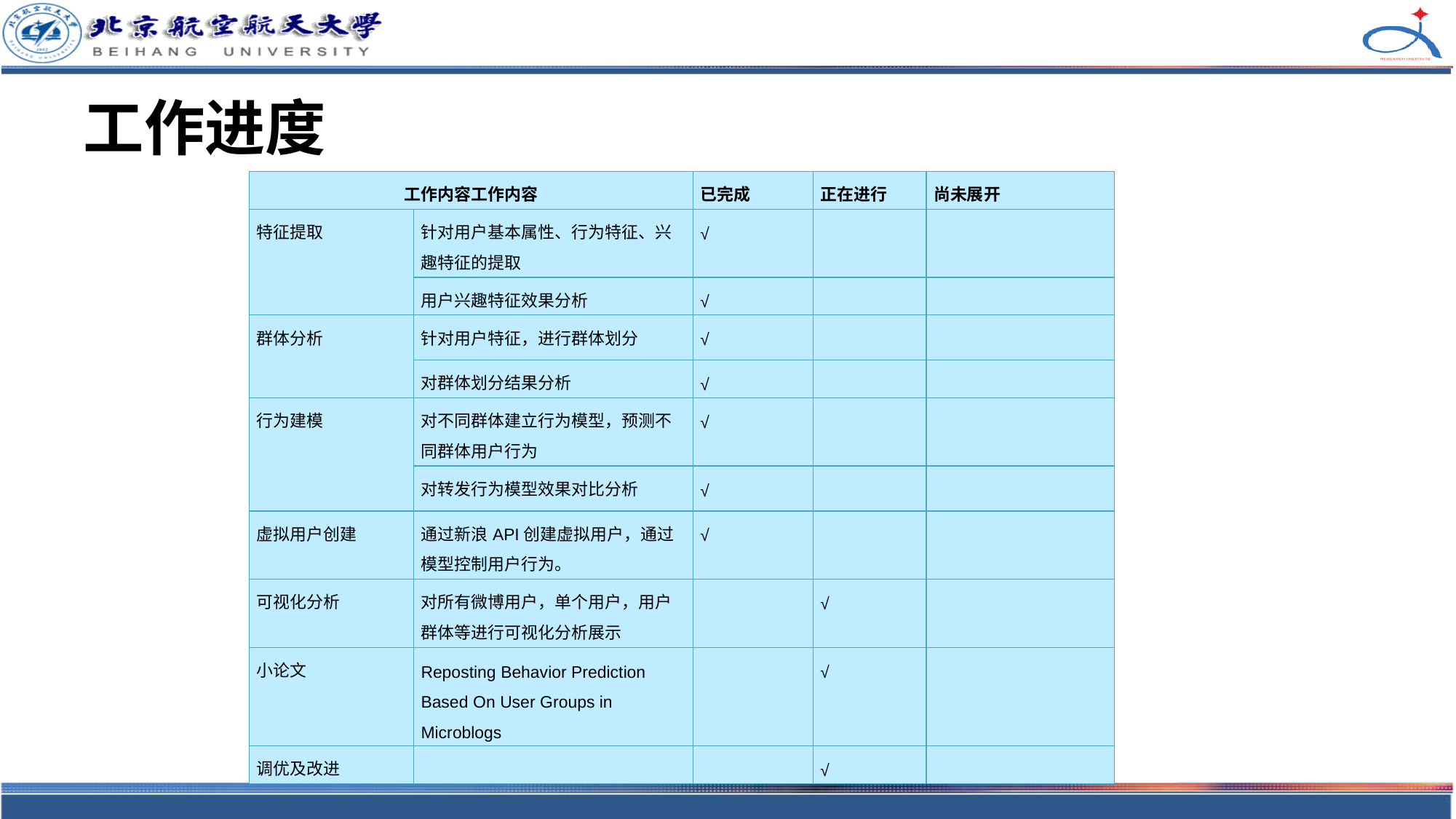

# 工作进度

| 工作内容工作内容 |  | 已完成 | 正在进行 | 尚未展开 |
| --- | --- | --- | --- | --- |
| 特征提取 | 针对用户基本属性、行为特征、兴趣特征的提取 | √ |  |  |
|  | 用户兴趣特征效果分析 | √ |  |  |
| 群体分析 | 针对用户特征，进行群体划分 | √ |  |  |
|  | 对群体划分结果分析 | √ |  |  |
| 行为建模 | 对不同群体建立行为模型，预测不同群体用户行为 | √ |  |  |
|  | 对转发行为模型效果对比分析 | √ |  |  |
| 虚拟用户创建 | 通过新浪API创建虚拟用户，通过模型控制用户行为。 | √ |  |  |
| 可视化分析 | 对所有微博用户，单个用户，用户群体等进行可视化分析展示 |  | √ |  |
| 小论文 | Reposting Behavior Prediction Based On User Groups in Microblogs |  | √ |  |
| 调优及改进 |  |  | √ |  |